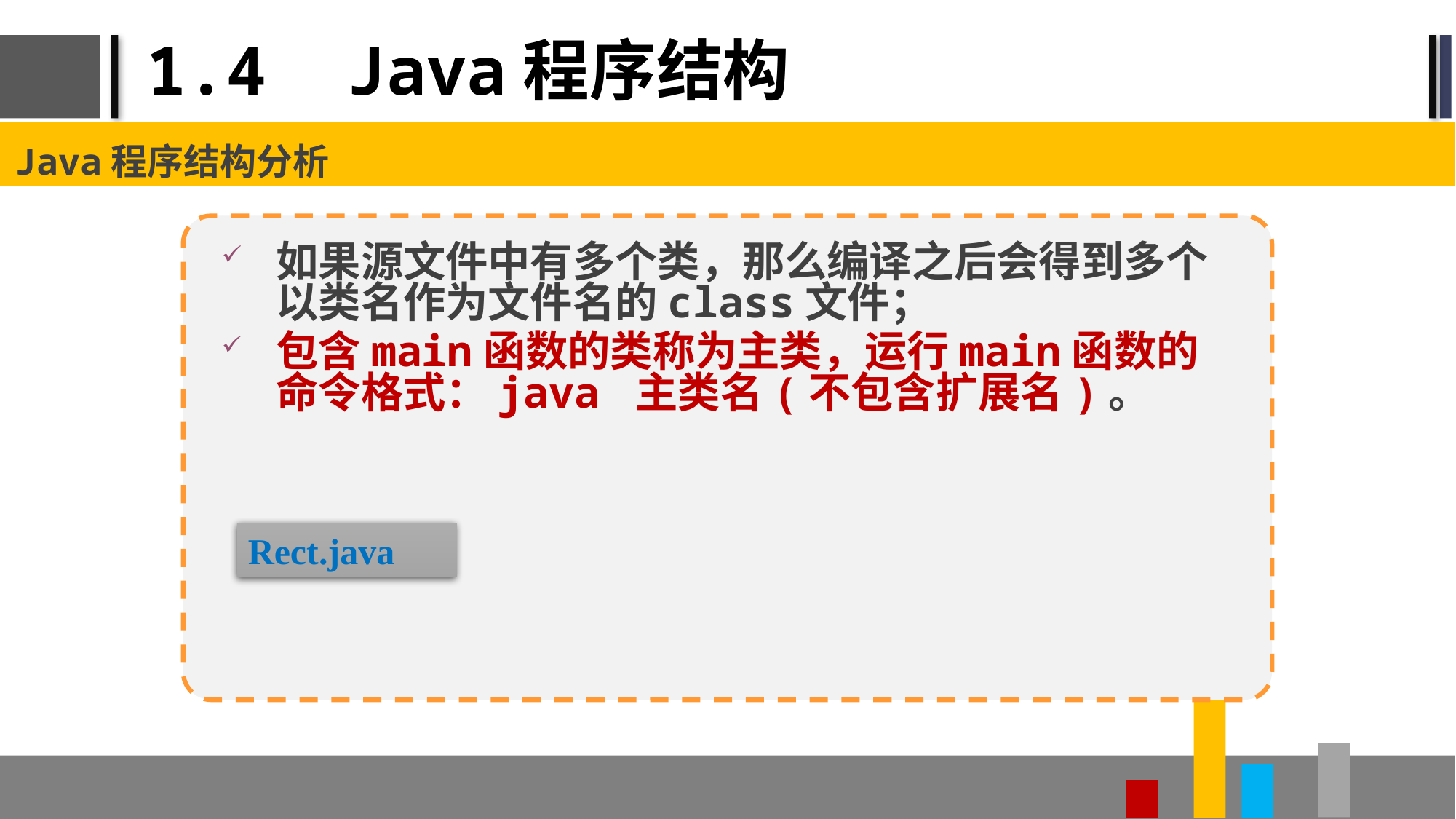

# 1.4  Java程序结构

Java程序结构分析

如果源文件中有多个类，那么编译之后会得到多个以类名作为文件名的class文件；
包含main函数的类称为主类，运行main函数的命令格式：java 主类名(不包含扩展名)。

Rect.java